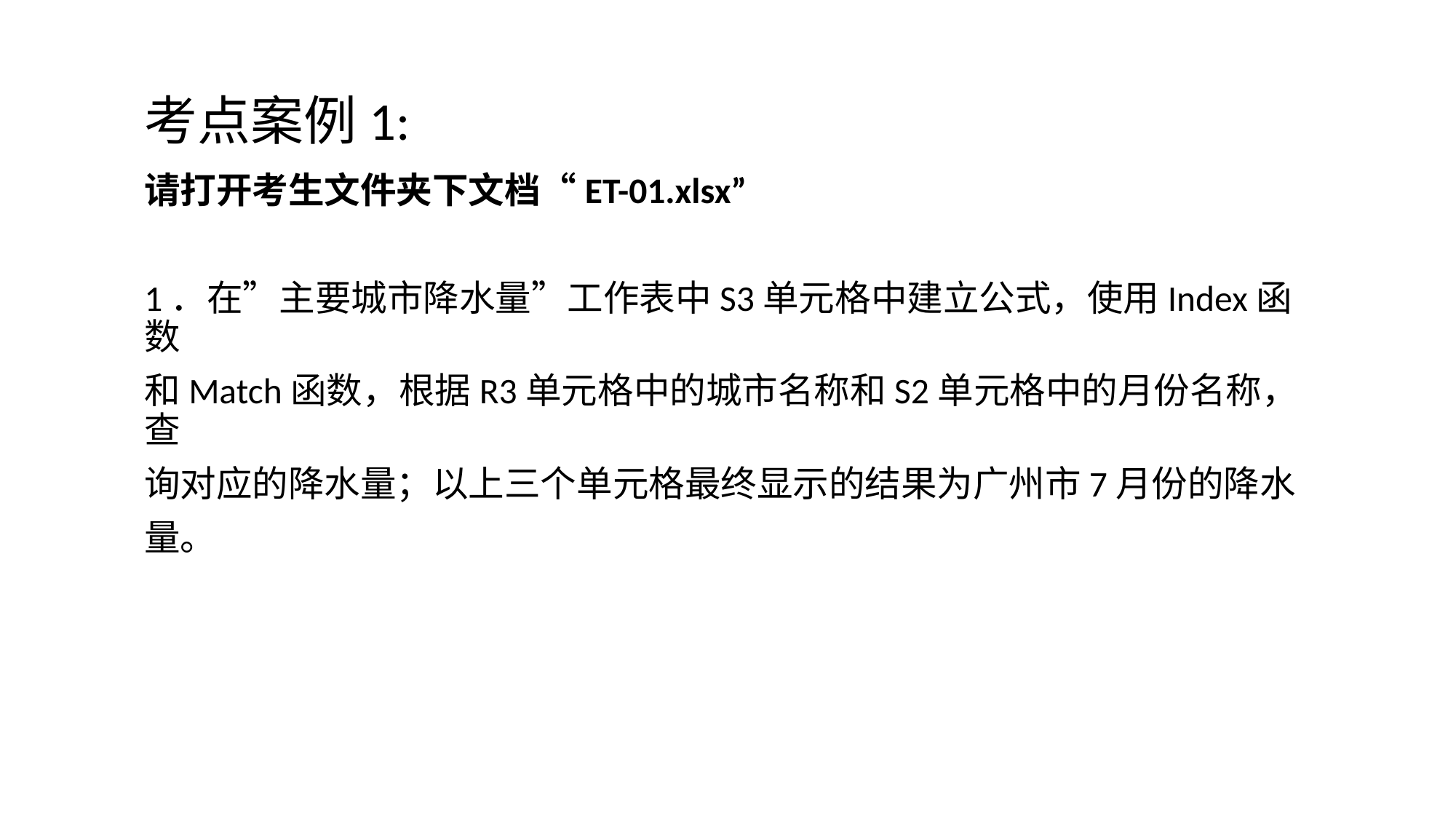

# 考点案例1:
请打开考生文件夹下文档“ET-01.xlsx”

1．在”主要城市降水量”工作表中S3单元格中建立公式，使用Index函数
和Match函数，根据R3单元格中的城市名称和S2单元格中的月份名称，查
询对应的降水量；以上三个单元格最终显示的结果为广州市7月份的降水
量。